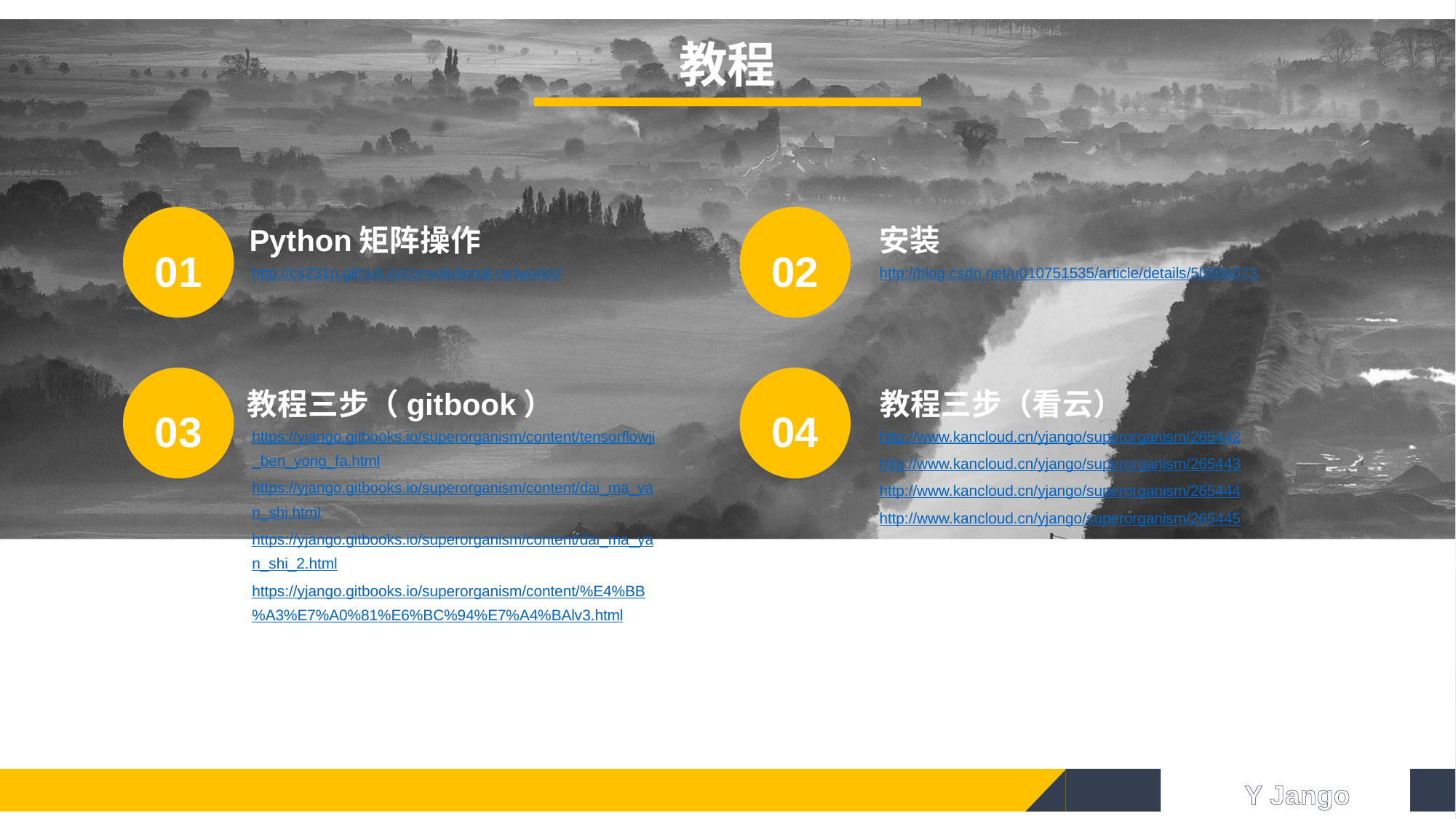

教程
Python矩阵操作
安装
01
02
http://cs231n.github.io/convolutional-networks/

http://blog.csdn.net/u010751535/article/details/50806073

03
04
教程三步（gitbook）
教程三步（看云）
https://yjango.gitbooks.io/superorganism/content/tensorflowji_ben_yong_fa.html
https://yjango.gitbooks.io/superorganism/content/dai_ma_yan_shi.html
https://yjango.gitbooks.io/superorganism/content/dai_ma_yan_shi_2.html
https://yjango.gitbooks.io/superorganism/content/%E4%BB%A3%E7%A0%81%E6%BC%94%E7%A4%BAlv3.html

http://www.kancloud.cn/yjango/superorganism/265442
http://www.kancloud.cn/yjango/superorganism/265443
http://www.kancloud.cn/yjango/superorganism/265444
http://www.kancloud.cn/yjango/superorganism/265445

Y Jango